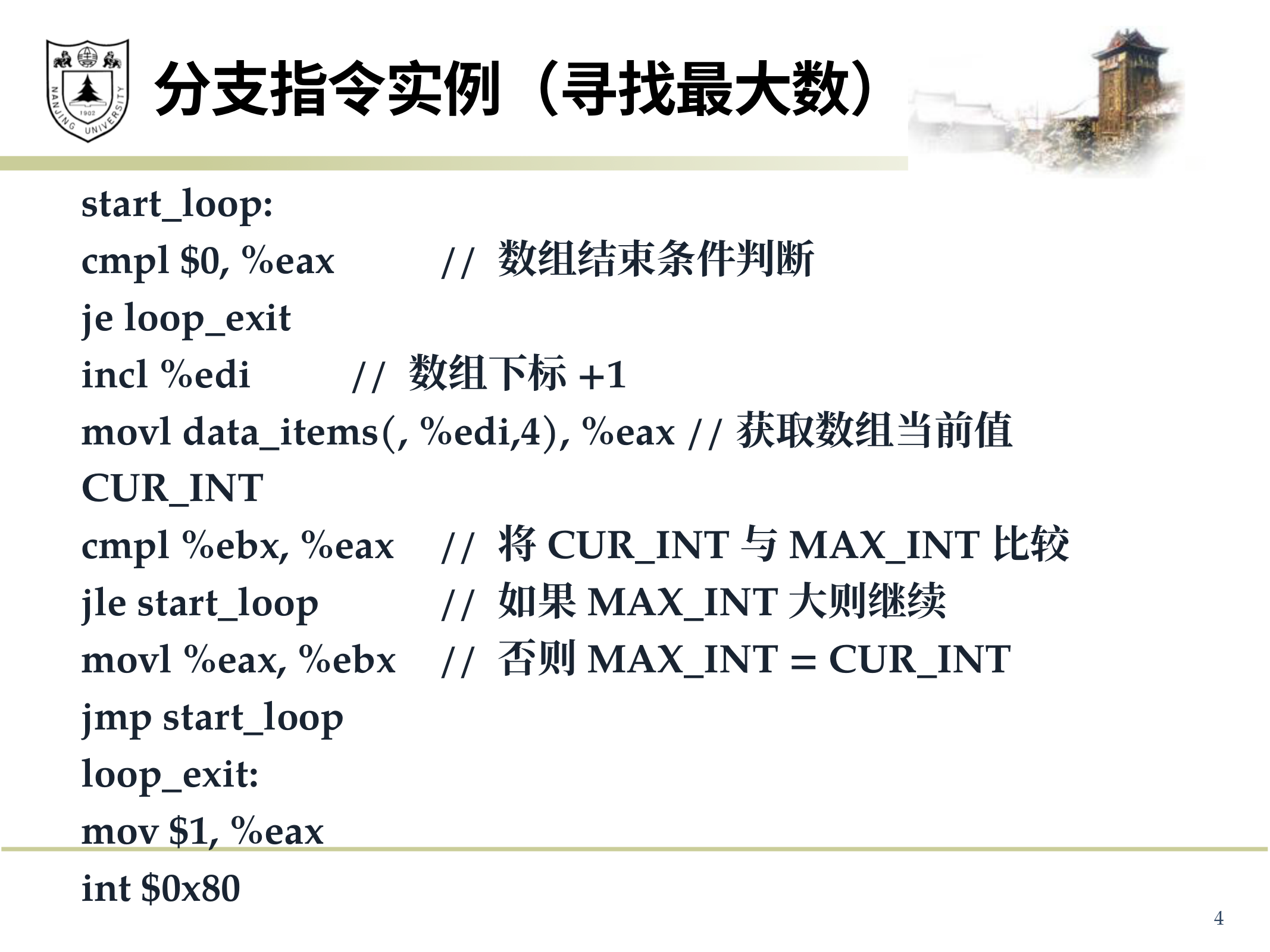

# 分支指令实例（寻找最大数）
start_loop:
cmpl $0, %eax		// 数组结束条件判断
je loop_exit
incl %edi		// 数组下标+1
movl data_items(, %edi,4), %eax //获取数组当前值CUR_INT
cmpl %ebx, %eax	// 将CUR_INT与MAX_INT比较
jle start_loop		// 如果MAX_INT大则继续
movl %eax, %ebx	// 否则MAX_INT = CUR_INT
jmp start_loop
loop_exit:
mov $1, %eax
int $0x80
4